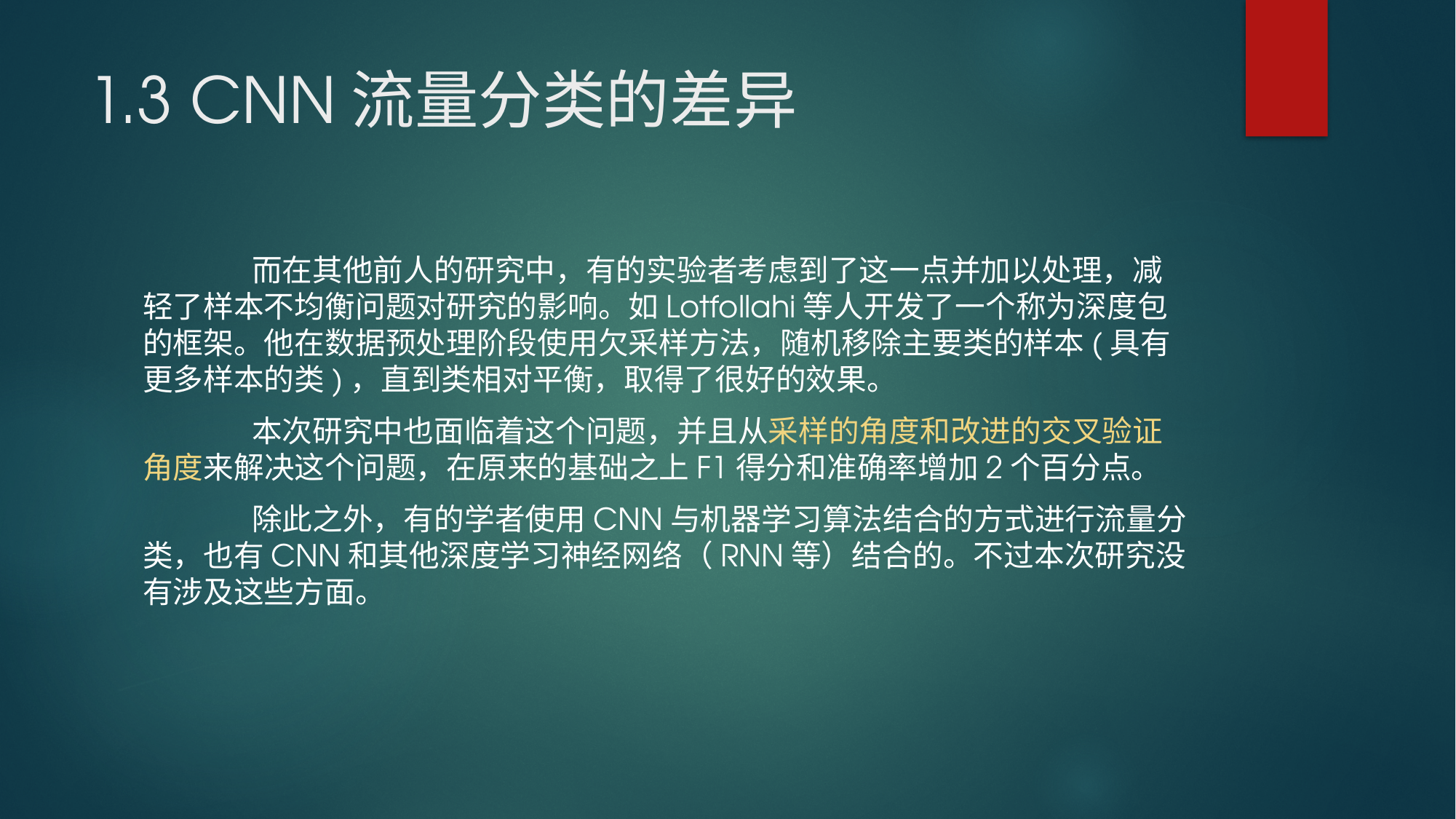

# 1.3 CNN流量分类的差异
	而在其他前人的研究中，有的实验者考虑到了这一点并加以处理，减轻了样本不均衡问题对研究的影响。如Lotfollahi等人开发了一个称为深度包的框架。他在数据预处理阶段使用欠采样方法，随机移除主要类的样本(具有更多样本的类)，直到类相对平衡，取得了很好的效果。
	本次研究中也面临着这个问题，并且从采样的角度和改进的交叉验证角度来解决这个问题，在原来的基础之上F1得分和准确率增加2个百分点。
	除此之外，有的学者使用CNN与机器学习算法结合的方式进行流量分类，也有CNN和其他深度学习神经网络（RNN等）结合的。不过本次研究没有涉及这些方面。